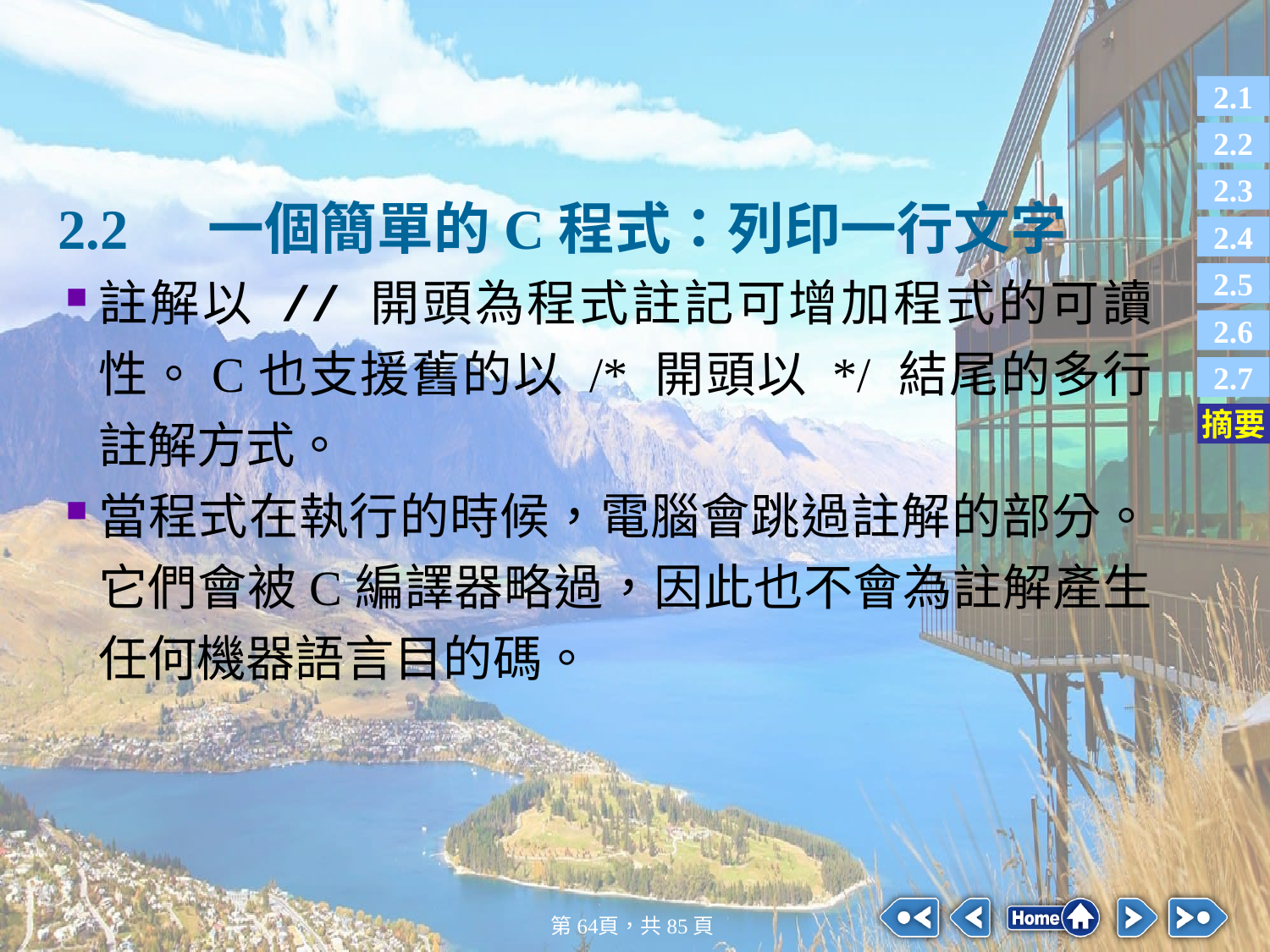

#
2.2	一個簡單的C程式：列印一行文字
註解以 // 開頭為程式註記可增加程式的可讀性。C也支援舊的以 /* 開頭以 */ 結尾的多行註解方式。
當程式在執行的時候，電腦會跳過註解的部分。它們會被C編譯器略過，因此也不會為註解產生任何機器語言目的碼。